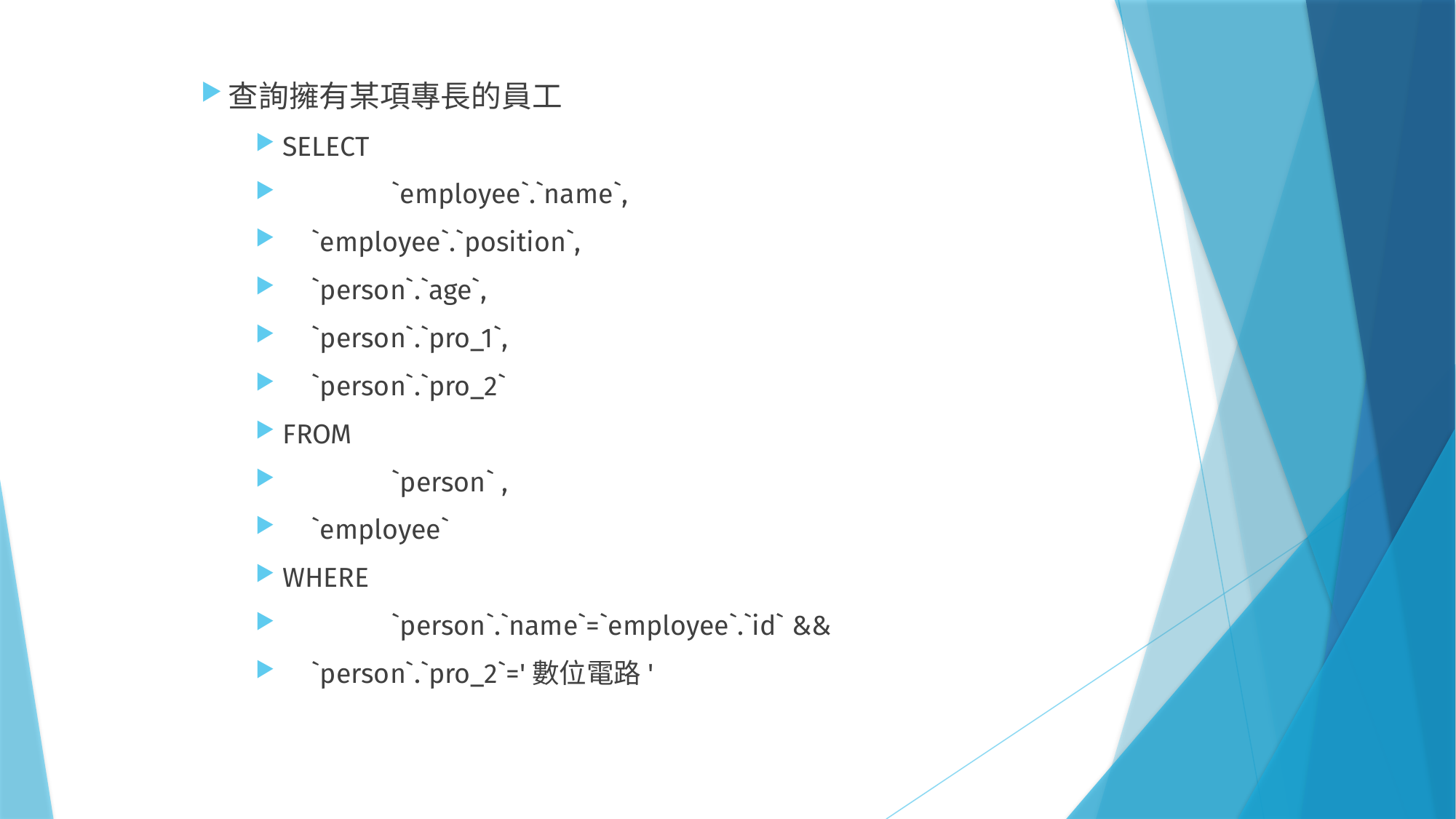

查詢擁有某項專長的員工
SELECT
	`employee`.`name`,
    `employee`.`position`,
    `person`.`age`,
    `person`.`pro_1`,
    `person`.`pro_2`
FROM
	`person` ,
    `employee`
WHERE
	`person`.`name`=`employee`.`id` &&
    `person`.`pro_2`='數位電路'